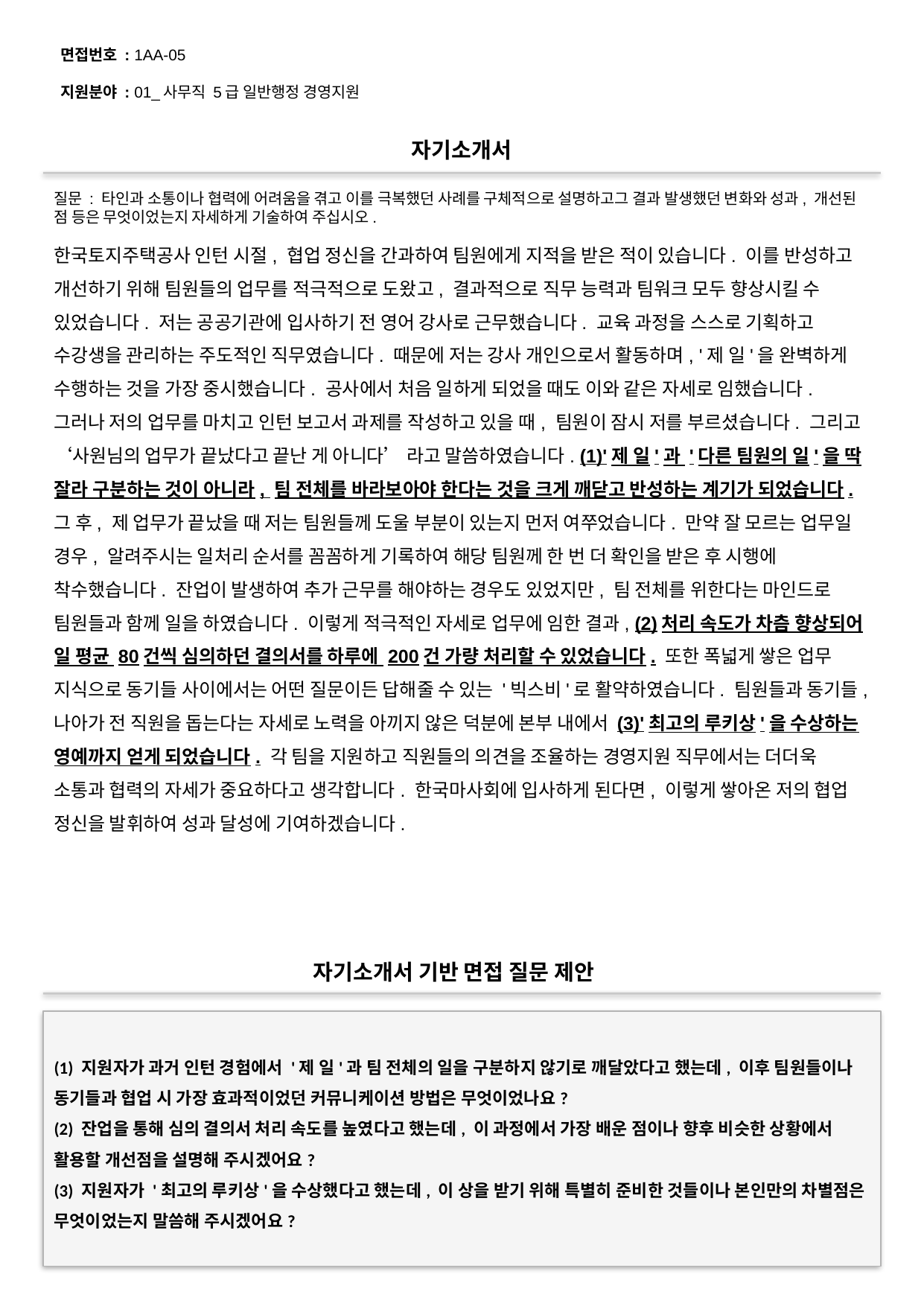

면접번호 : 1AA-05

지원분야 : 01_사무직 5급 일반행정 경영지원
#

자기소개서

질문 : 타인과 소통이나 협력에 어려움을 겪고 이를 극복했던 사례를 구체적으로 설명하고그 결과 발생했던 변화와 성과, 개선된 점 등은 무엇이었는지 자세하게 기술하여 주십시오.

한국토지주택공사 인턴 시절, 협업 정신을 간과하여 팀원에게 지적을 받은 적이 있습니다. 이를 반성하고 개선하기 위해 팀원들의 업무를 적극적으로 도왔고, 결과적으로 직무 능력과 팀워크 모두 향상시킬 수 있었습니다. 저는 공공기관에 입사하기 전 영어 강사로 근무했습니다. 교육 과정을 스스로 기획하고 수강생을 관리하는 주도적인 직무였습니다. 때문에 저는 강사 개인으로서 활동하며, '제 일'을 완벽하게 수행하는 것을 가장 중시했습니다. 공사에서 처음 일하게 되었을 때도 이와 같은 자세로 임했습니다. 그러나 저의 업무를 마치고 인턴 보고서 과제를 작성하고 있을 때, 팀원이 잠시 저를 부르셨습니다. 그리고 ‘사원님의 업무가 끝났다고 끝난 게 아니다’ 라고 말씀하였습니다. (1)'제 일'과 '다른 팀원의 일'을 딱 잘라 구분하는 것이 아니라, 팀 전체를 바라보아야 한다는 것을 크게 깨닫고 반성하는 계기가 되었습니다. 그 후, 제 업무가 끝났을 때 저는 팀원들께 도울 부분이 있는지 먼저 여쭈었습니다. 만약 잘 모르는 업무일 경우, 알려주시는 일처리 순서를 꼼꼼하게 기록하여 해당 팀원께 한 번 더 확인을 받은 후 시행에 착수했습니다. 잔업이 발생하여 추가 근무를 해야하는 경우도 있었지만, 팀 전체를 위한다는 마인드로 팀원들과 함께 일을 하였습니다. 이렇게 적극적인 자세로 업무에 임한 결과, (2)처리 속도가 차츰 향상되어 일 평균 80건씩 심의하던 결의서를 하루에 200건 가량 처리할 수 있었습니다. 또한 폭넓게 쌓은 업무 지식으로 동기들 사이에서는 어떤 질문이든 답해줄 수 있는 '빅스비'로 활약하였습니다. 팀원들과 동기들, 나아가 전 직원을 돕는다는 자세로 노력을 아끼지 않은 덕분에 본부 내에서 (3)'최고의 루키상'을 수상하는 영예까지 얻게 되었습니다. 각 팀을 지원하고 직원들의 의견을 조율하는 경영지원 직무에서는 더더욱 소통과 협력의 자세가 중요하다고 생각합니다. 한국마사회에 입사하게 된다면, 이렇게 쌓아온 저의 협업 정신을 발휘하여 성과 달성에 기여하겠습니다.

자기소개서 기반 면접 질문 제안

(1) 지원자가 과거 인턴 경험에서 '제 일'과 팀 전체의 일을 구분하지 않기로 깨달았다고 했는데, 이후 팀원들이나 동기들과 협업 시 가장 효과적이었던 커뮤니케이션 방법은 무엇이었나요?
(2) 잔업을 통해 심의 결의서 처리 속도를 높였다고 했는데, 이 과정에서 가장 배운 점이나 향후 비슷한 상황에서 활용할 개선점을 설명해 주시겠어요?
(3) 지원자가 '최고의 루키상'을 수상했다고 했는데, 이 상을 받기 위해 특별히 준비한 것들이나 본인만의 차별점은 무엇이었는지 말씀해 주시겠어요?